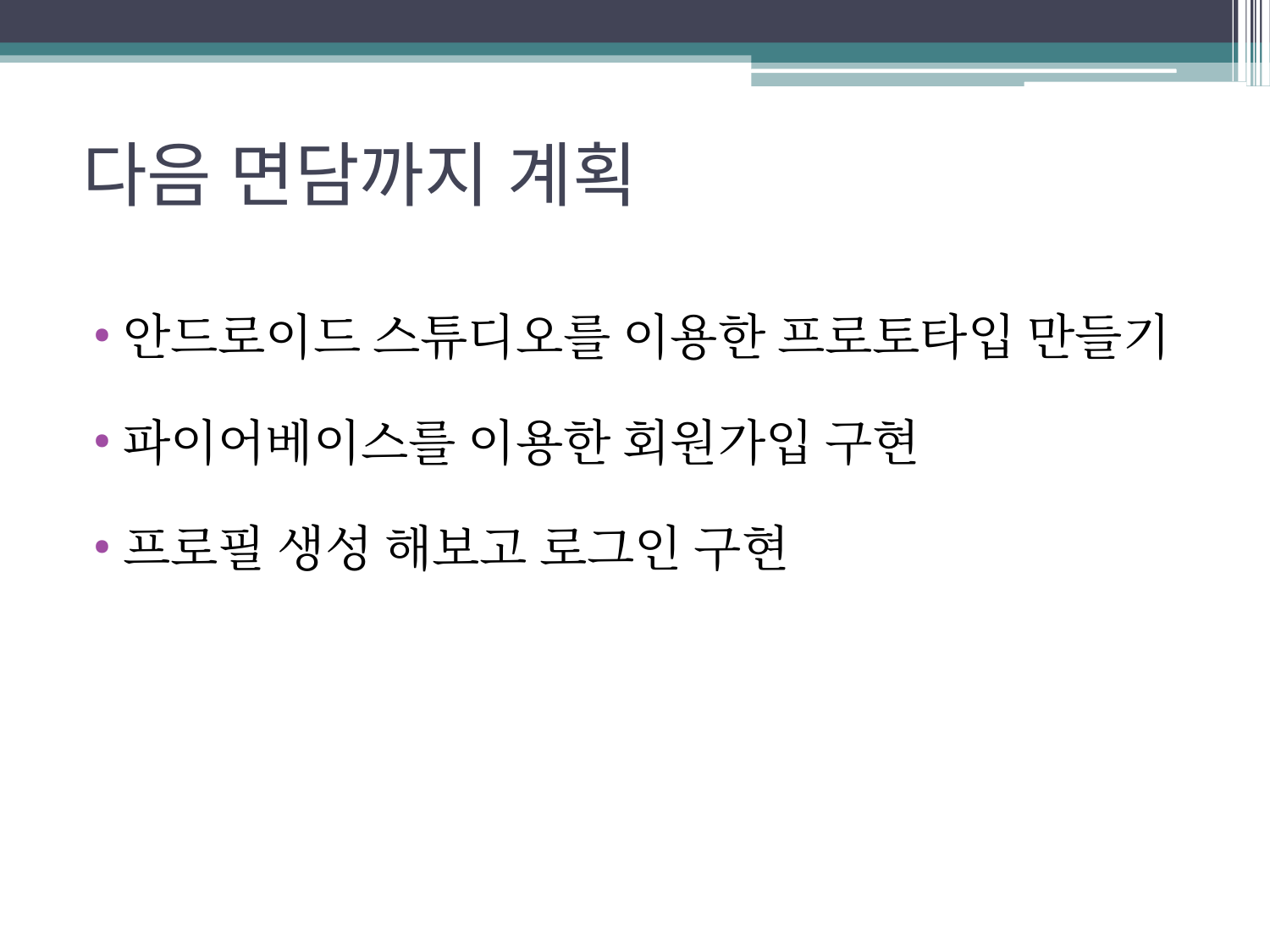

# 다음 면담까지 계획
안드로이드 스튜디오를 이용한 프로토타입 만들기
파이어베이스를 이용한 회원가입 구현
프로필 생성 해보고 로그인 구현